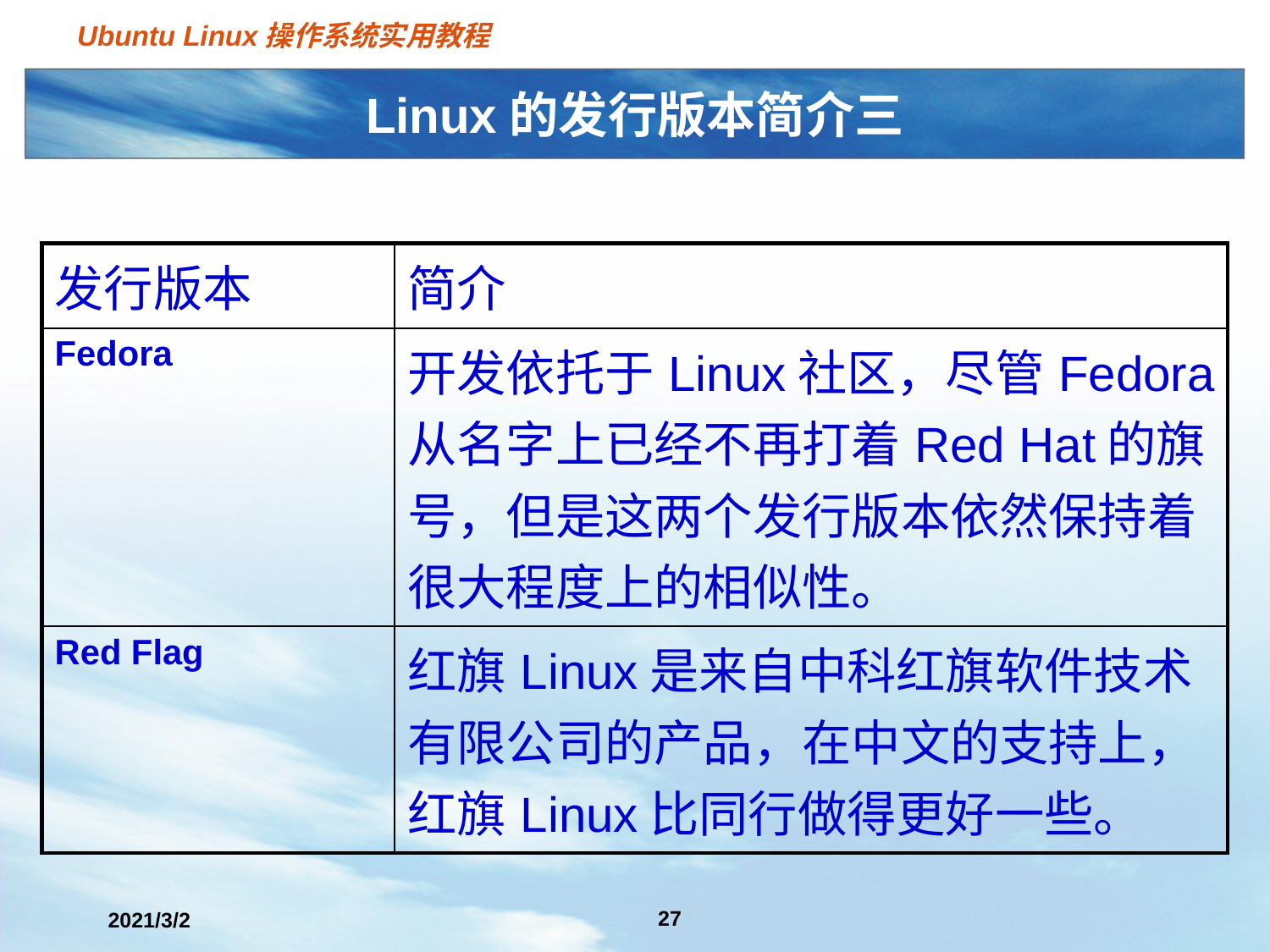

# Linux的发行版本简介三
| 发行版本 | 简介 |
| --- | --- |
| Fedora | 开发依托于Linux社区，尽管Fedora从名字上已经不再打着Red Hat的旗号，但是这两个发行版本依然保持着很大程度上的相似性。 |
| Red Flag | 红旗Linux是来自中科红旗软件技术有限公司的产品，在中文的支持上，红旗Linux比同行做得更好一些。 |
27
2021/3/2